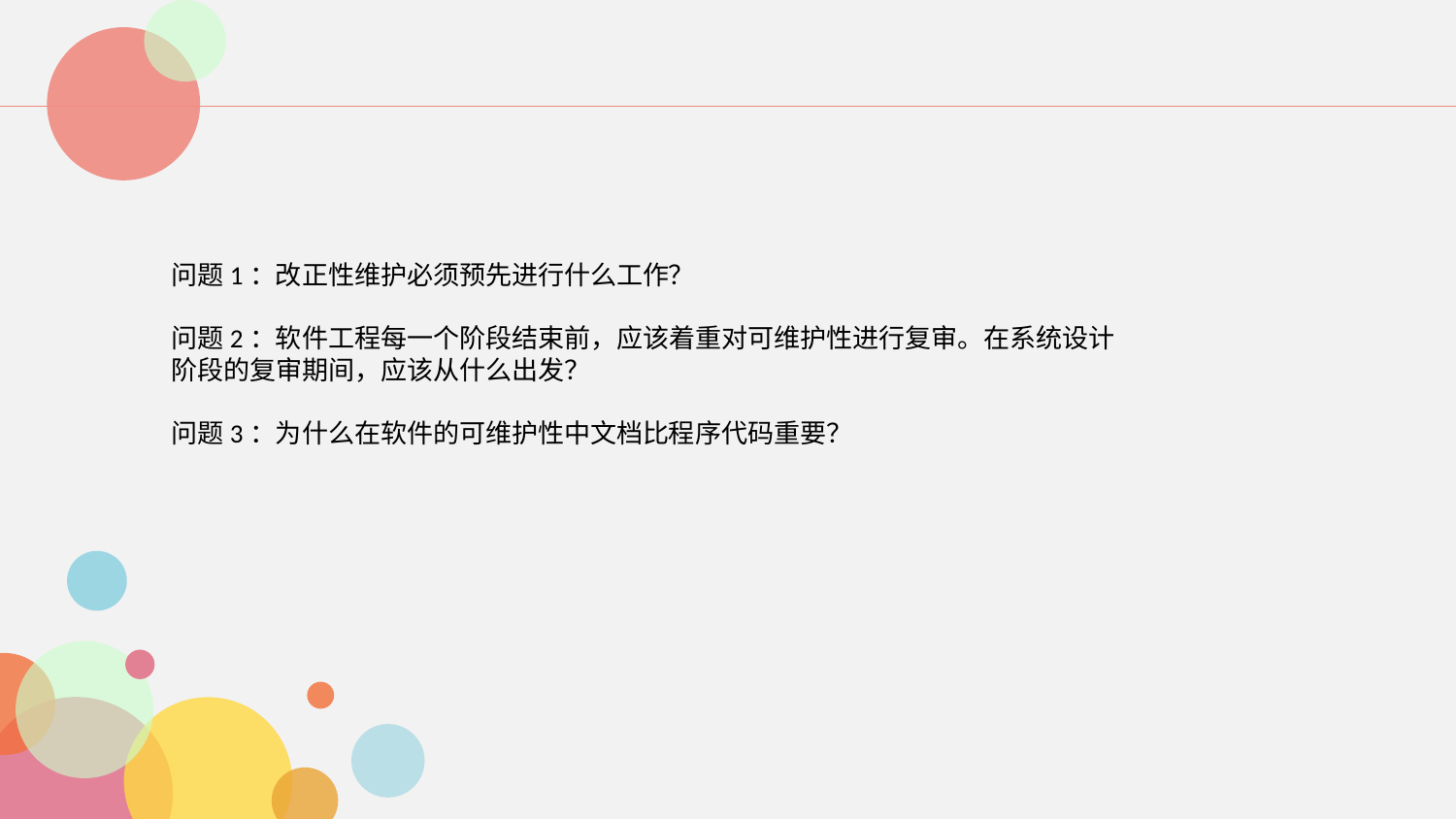

问题1：改正性维护必须预先进行什么工作？

问题2：软件工程每一个阶段结束前，应该着重对可维护性进行复审。在系统设计阶段的复审期间，应该从什么出发？

问题3：为什么在软件的可维护性中文档比程序代码重要？